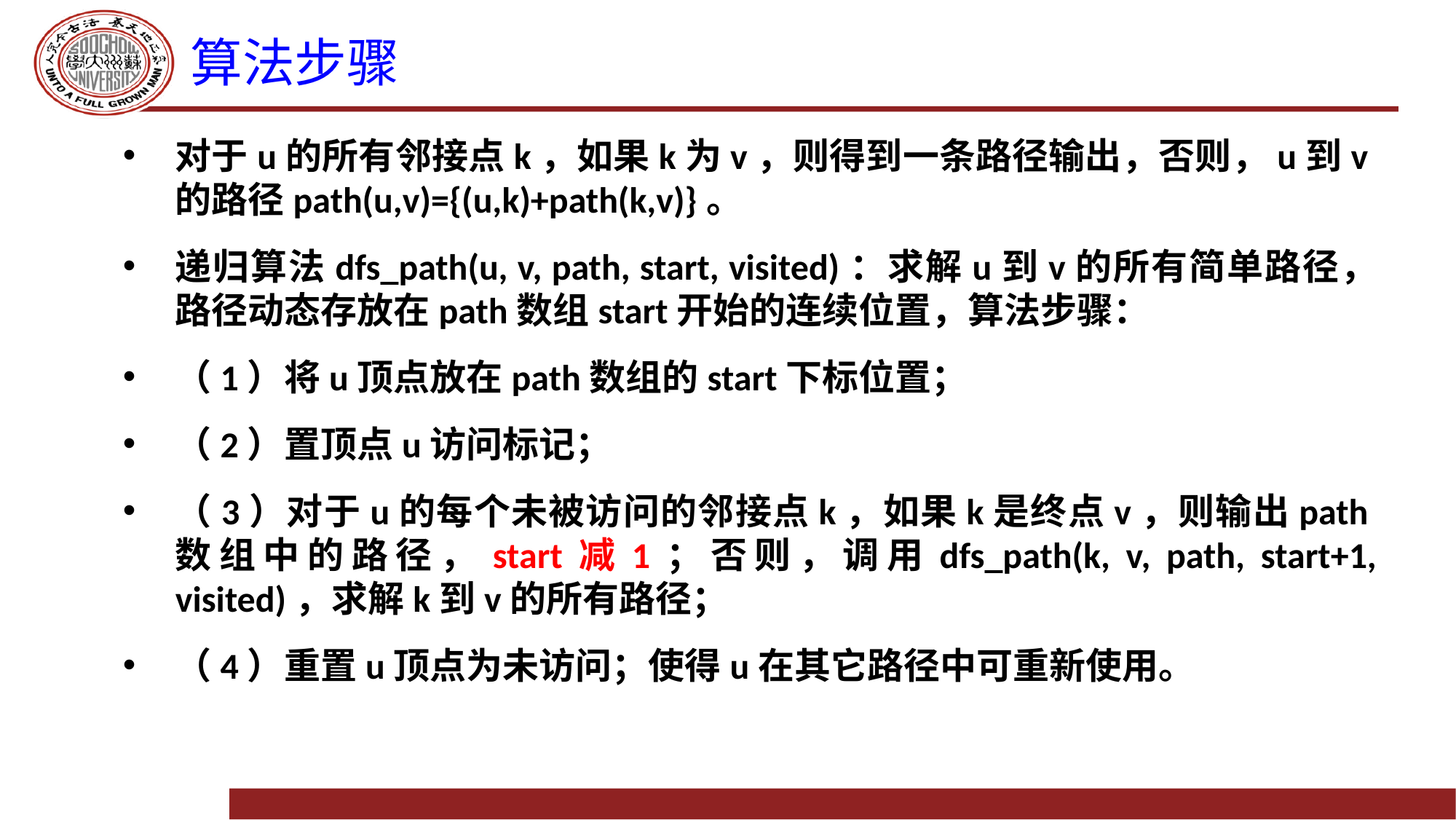

# 算法步骤
对于u的所有邻接点k，如果k为v，则得到一条路径输出，否则，u到v的路径path(u,v)={(u,k)+path(k,v)}。
递归算法dfs_path(u, v, path, start, visited)：求解u到v的所有简单路径，路径动态存放在path数组start开始的连续位置，算法步骤：
（1）将u顶点放在path数组的start下标位置；
（2）置顶点u访问标记；
（3）对于u的每个未被访问的邻接点k，如果k是终点v，则输出path数组中的路径，start减1；否则，调用dfs_path(k, v, path, start+1, visited)，求解k到v的所有路径；
（4）重置u顶点为未访问；使得u在其它路径中可重新使用。